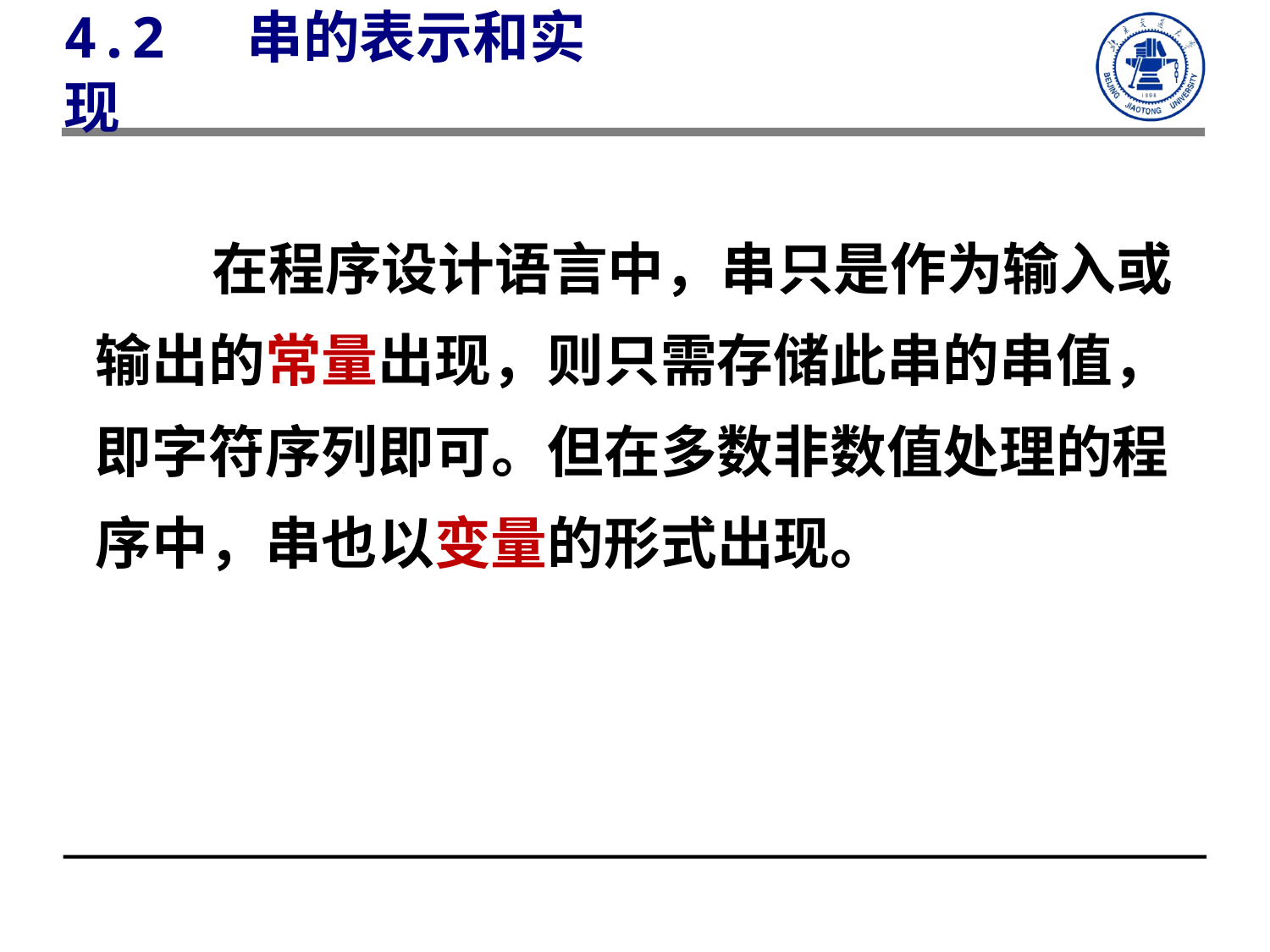

4.2  串的表示和实现
        在程序设计语言中，串只是作为输入或输出的常量出现，则只需存储此串的串值，即字符序列即可。但在多数非数值处理的程序中，串也以变量的形式出现。